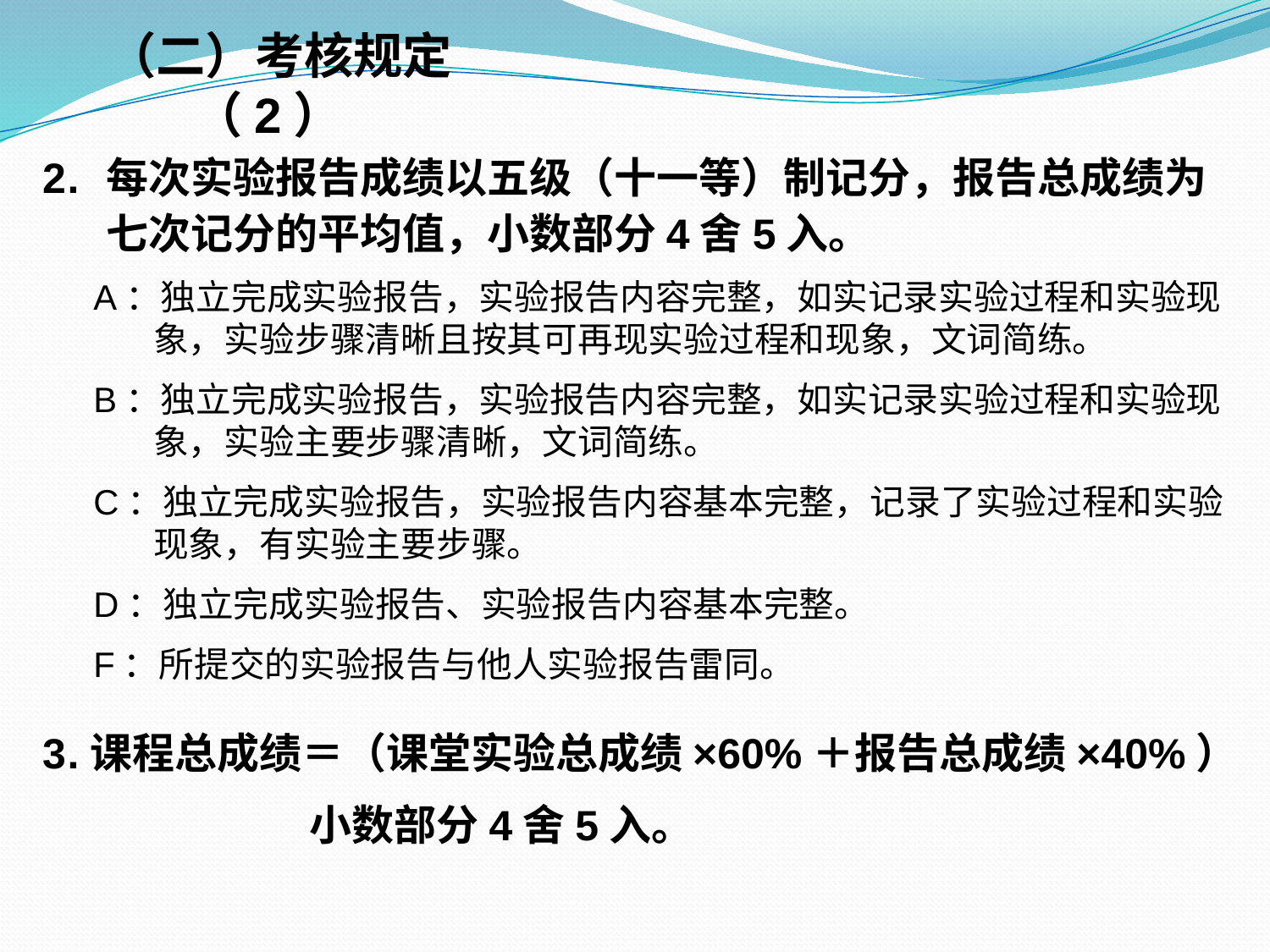

（二）考核规定（2）
每次实验报告成绩以五级（十一等）制记分，报告总成绩为七次记分的平均值，小数部分4舍5入。
A：独立完成实验报告，实验报告内容完整，如实记录实验过程和实验现象，实验步骤清晰且按其可再现实验过程和现象，文词简练。
B：独立完成实验报告，实验报告内容完整，如实记录实验过程和实验现象，实验主要步骤清晰，文词简练。
C：独立完成实验报告，实验报告内容基本完整，记录了实验过程和实验现象，有实验主要步骤。
D：独立完成实验报告、实验报告内容基本完整。
F：所提交的实验报告与他人实验报告雷同。
课程总成绩＝（课堂实验总成绩×60%＋报告总成绩×40%）
                           小数部分4舍5入。